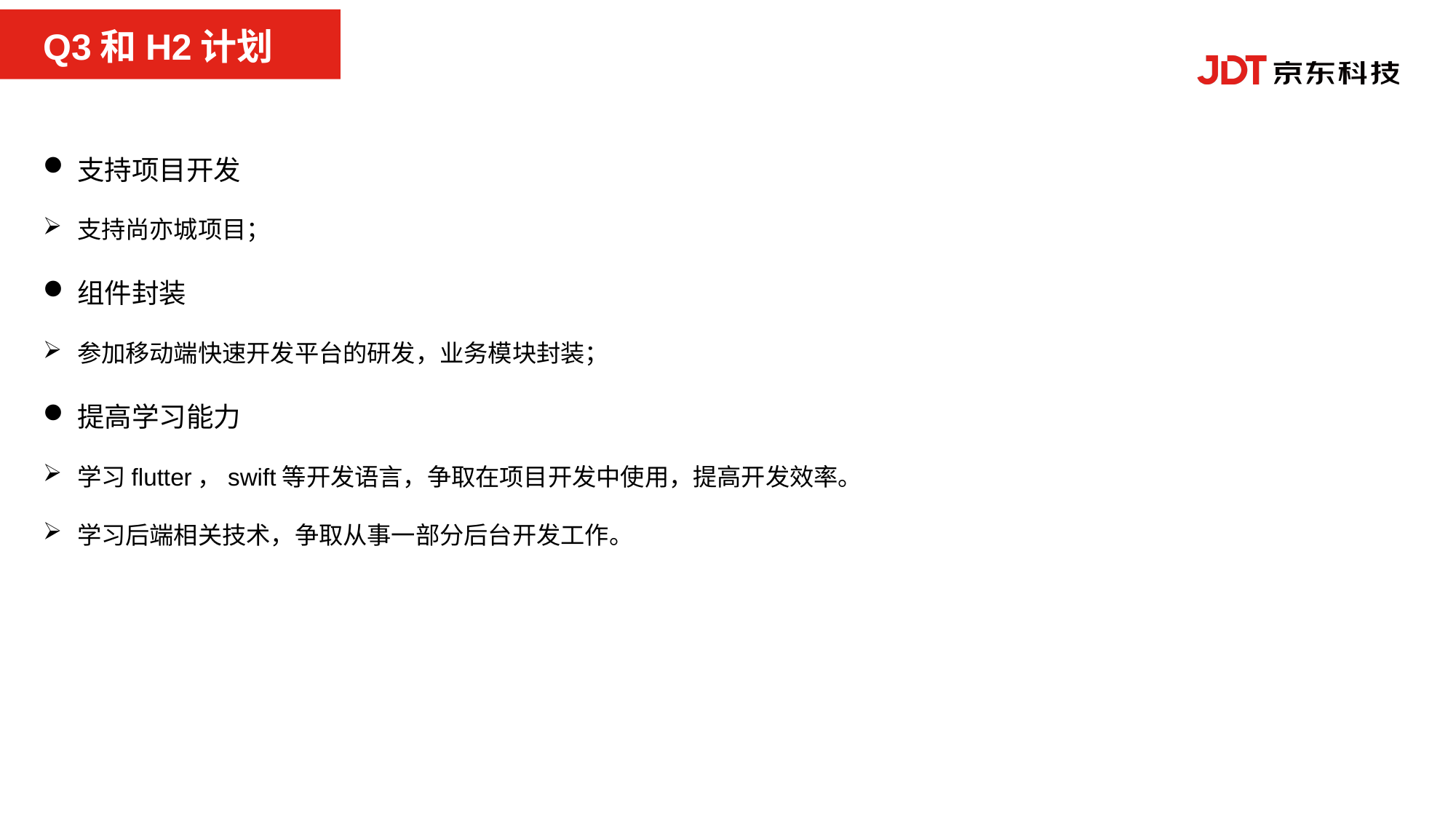

Q3和H2计划
支持项目开发
支持尚亦城项目；
组件封装
参加移动端快速开发平台的研发，业务模块封装；
提高学习能力
学习flutter，swift等开发语言，争取在项目开发中使用，提高开发效率。
学习后端相关技术，争取从事一部分后台开发工作。